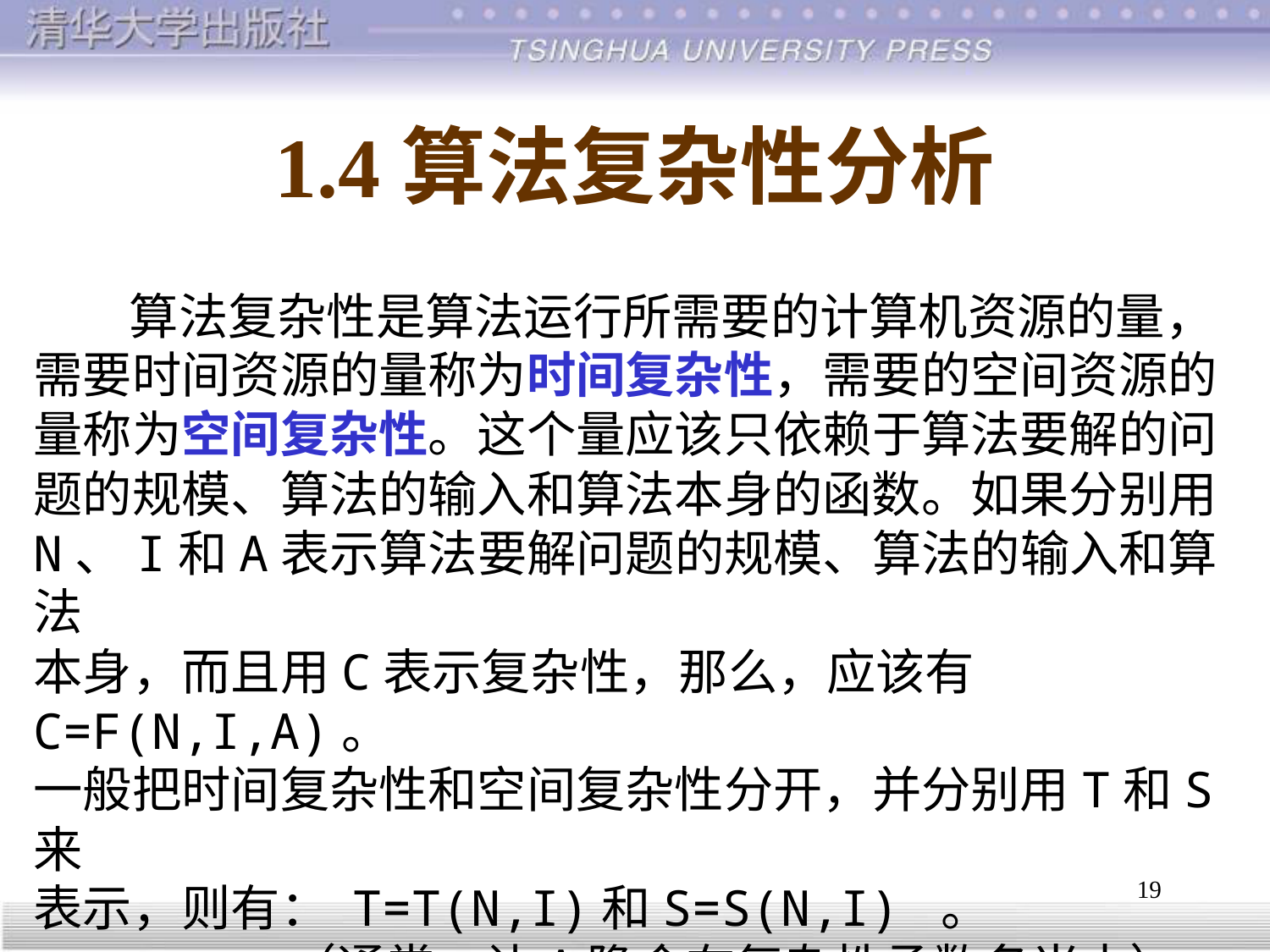

# 1.4	算法复杂性分析
         算法复杂性是算法运行所需要的计算机资源的量，
需要时间资源的量称为时间复杂性，需要的空间资源的
量称为空间复杂性。这个量应该只依赖于算法要解的问
题的规模、算法的输入和算法本身的函数。如果分别用
N、I和A表示算法要解问题的规模、算法的输入和算法
本身，而且用C表示复杂性，那么，应该有C=F(N,I,A)。
一般把时间复杂性和空间复杂性分开，并分别用T和S来
表示，则有： T=T(N,I)和S=S(N,I) 。
		（通常，让A隐含在复杂性函数名当中）
19